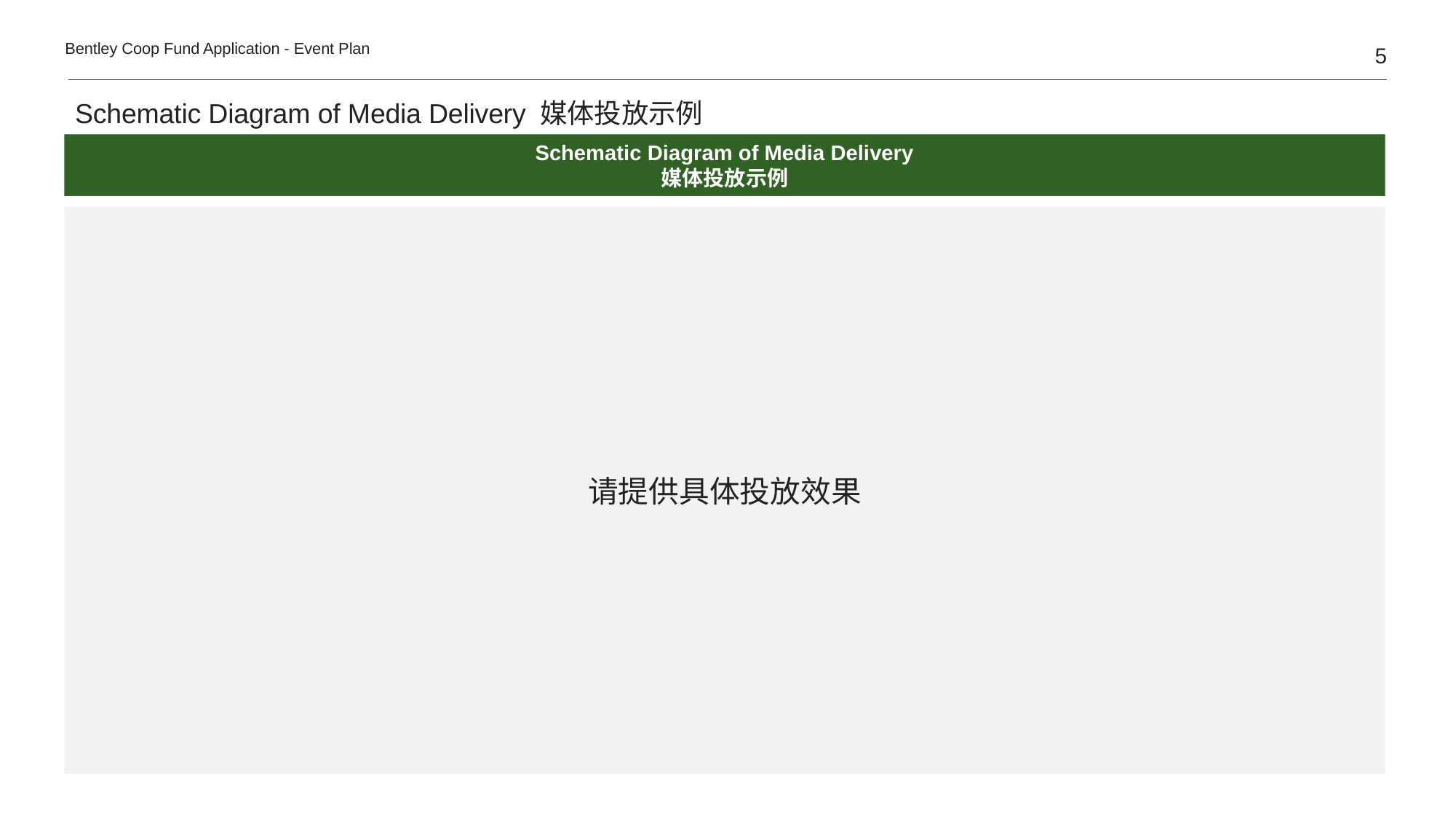

5
Bentley Coop Fund Application - Event Plan
Schematic Diagram of Media Delivery 媒体投放示例
Schematic Diagram of Media Delivery
媒体投放示例
请提供具体投放效果